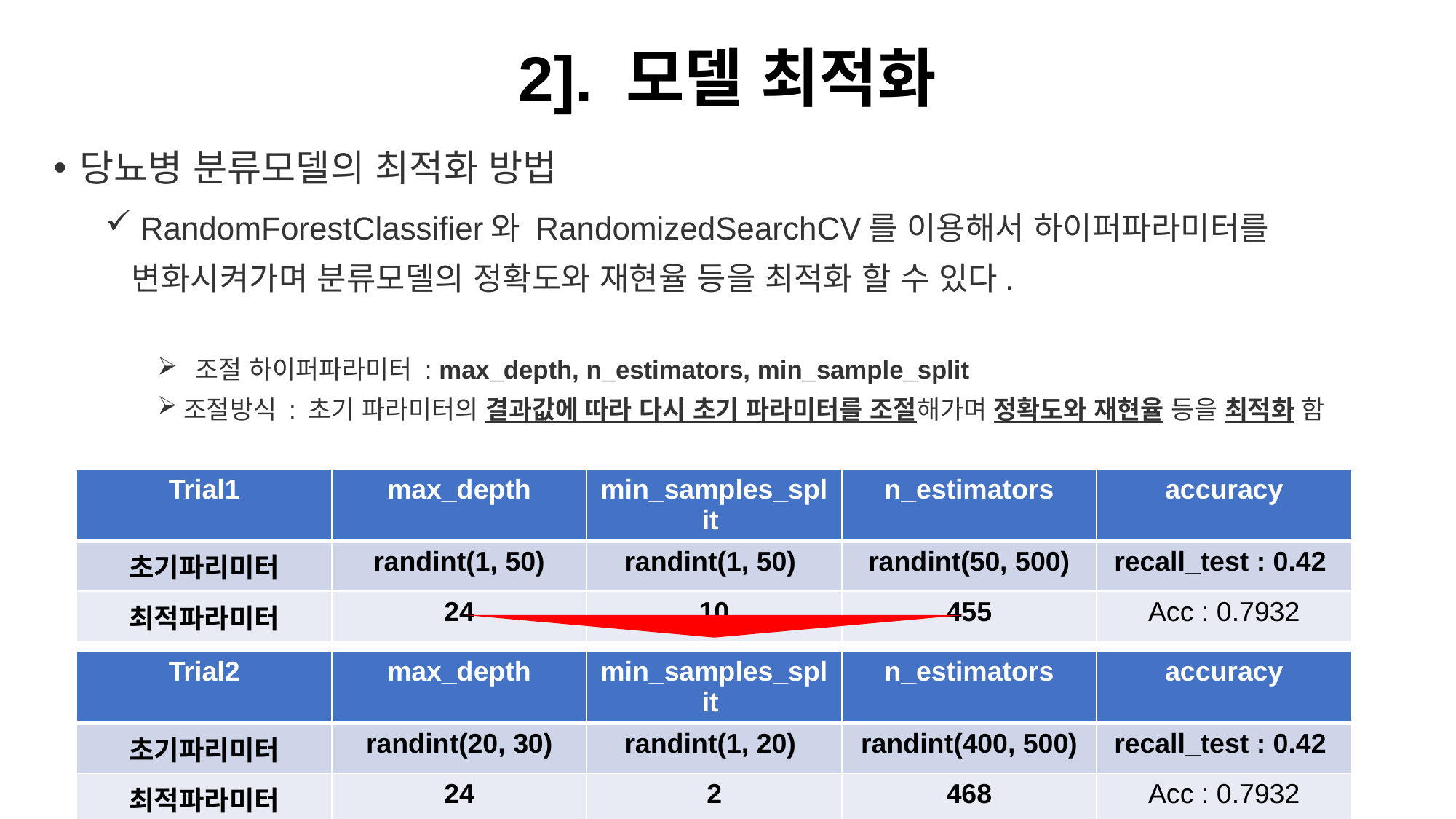

# 2]. 모델 최적화
당뇨병 분류모델의 최적화 방법
 RandomForestClassifier와 RandomizedSearchCV를 이용해서 하이퍼파라미터를 변화시켜가며 분류모델의 정확도와 재현율 등을 최적화 할 수 있다.

 조절 하이퍼파라미터 : max_depth, n_estimators, min_sample_split
조절방식 : 초기 파라미터의 결과값에 따라 다시 초기 파라미터를 조절해가며 정확도와 재현율 등을 최적화 함

| Trial1 | max\_depth | min\_samples\_split | n\_estimators | accuracy |
| --- | --- | --- | --- | --- |
| 초기파리미터 | randint(1, 50) | randint(1, 50) | randint(50, 500) | recall\_test : 0.42 |
| 최적파라미터 | 24 | 10 | 455 | Acc : 0.7932 |

| Trial2 | max\_depth | min\_samples\_split | n\_estimators | accuracy |
| --- | --- | --- | --- | --- |
| 초기파리미터 | randint(20, 30) | randint(1, 20) | randint(400, 500) | recall\_test : 0.42 |
| 최적파라미터 | 24 | 2 | 468 | Acc : 0.7932 |